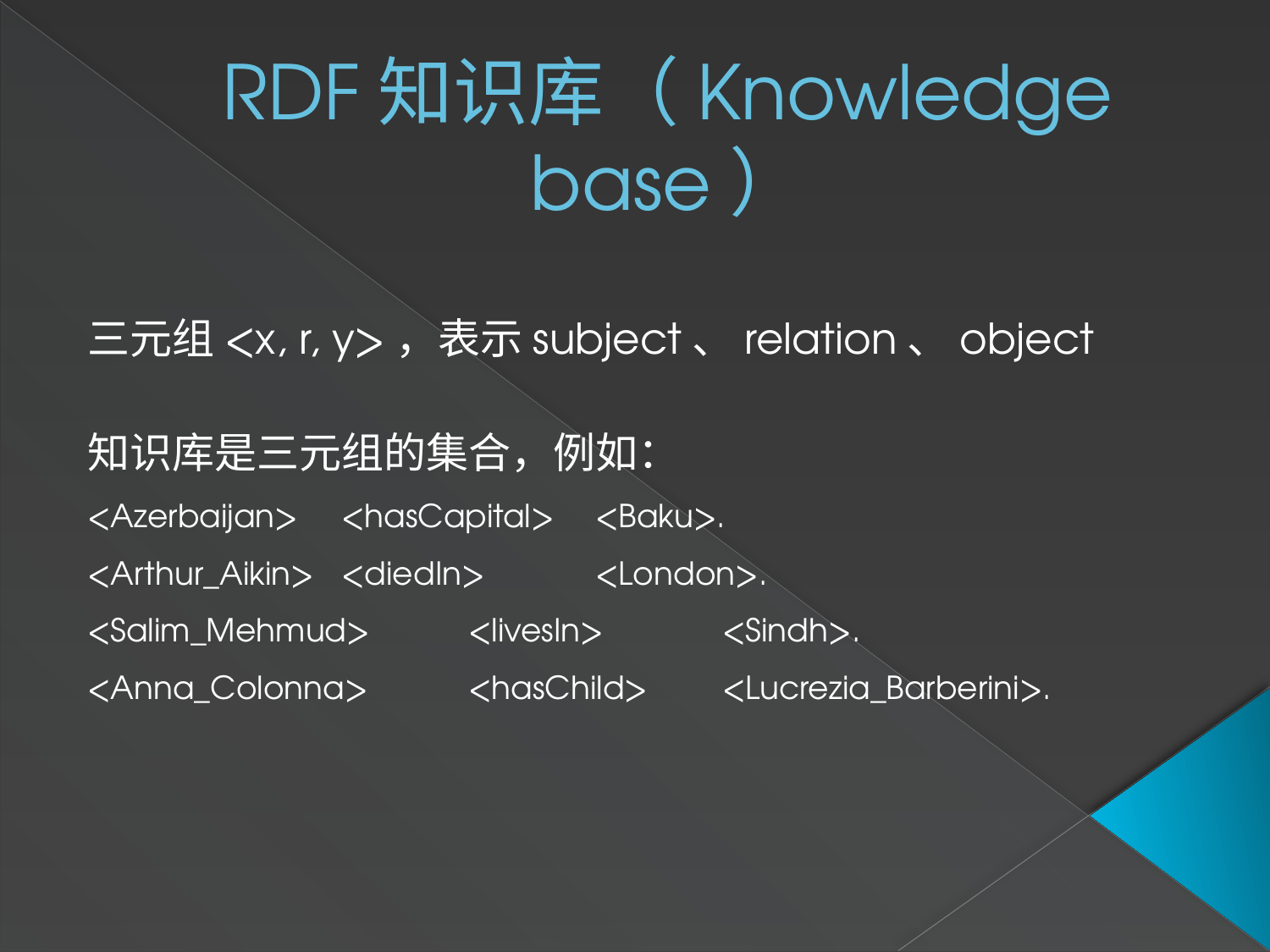

RDF知识库（Knowledge base）
三元组<x, r, y>，表示subject、relation、object

知识库是三元组的集合，例如：
<Azerbaijan>	<hasCapital>	<Baku>.
<Arthur_Aikin>	<diedIn>	<London>.
<Salim_Mehmud>	<livesIn>	<Sindh>.
<Anna_Colonna>	<hasChild>	<Lucrezia_Barberini>.